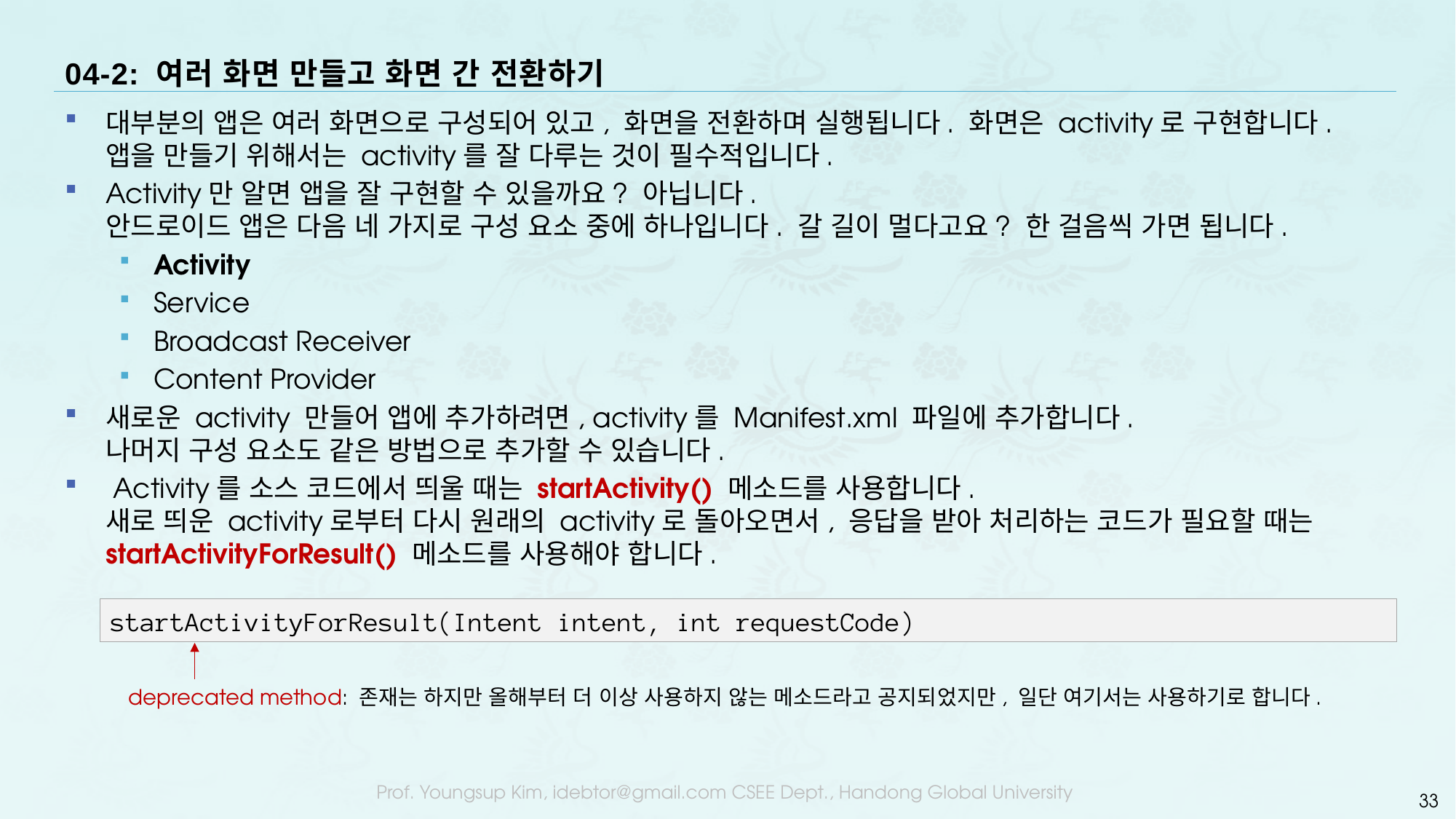

# 04-2: 여러 화면 만들고 화면 간 전환하기
대부분의 앱은 여러 화면으로 구성되어 있고, 화면을 전환하며 실행됩니다. 화면은 activity로 구현합니다.
앱을 만들기 위해서는 activity를 잘 다루는 것이 필수적입니다.
Activity만 알면 앱을 잘 구현할 수 있을까요? 아닙니다.
안드로이드 앱은 다음 네 가지로 구성 요소 중에 하나입니다. 갈 길이 멀다고요? 한 걸음씩 가면 됩니다.
Activity
Service
Broadcast Receiver
Content Provider
새로운 activity 만들어 앱에 추가하려면, activity를 Manifest.xml 파일에 추가합니다.
나머지 구성 요소도 같은 방법으로 추가할 수 있습니다.
 Activity를 소스 코드에서 띄울 때는 startActivity() 메소드를 사용합니다.
새로 띄운 activity로부터 다시 원래의 activity로 돌아오면서, 응답을 받아 처리하는 코드가 필요할 때는 startActivityForResult() 메소드를 사용해야 합니다.

startActivityForResult(Intent intent, int requestCode)
deprecated method: 존재는 하지만 올해부터 더 이상 사용하지 않는 메소드라고 공지되었지만, 일단 여기서는 사용하기로 합니다.
33